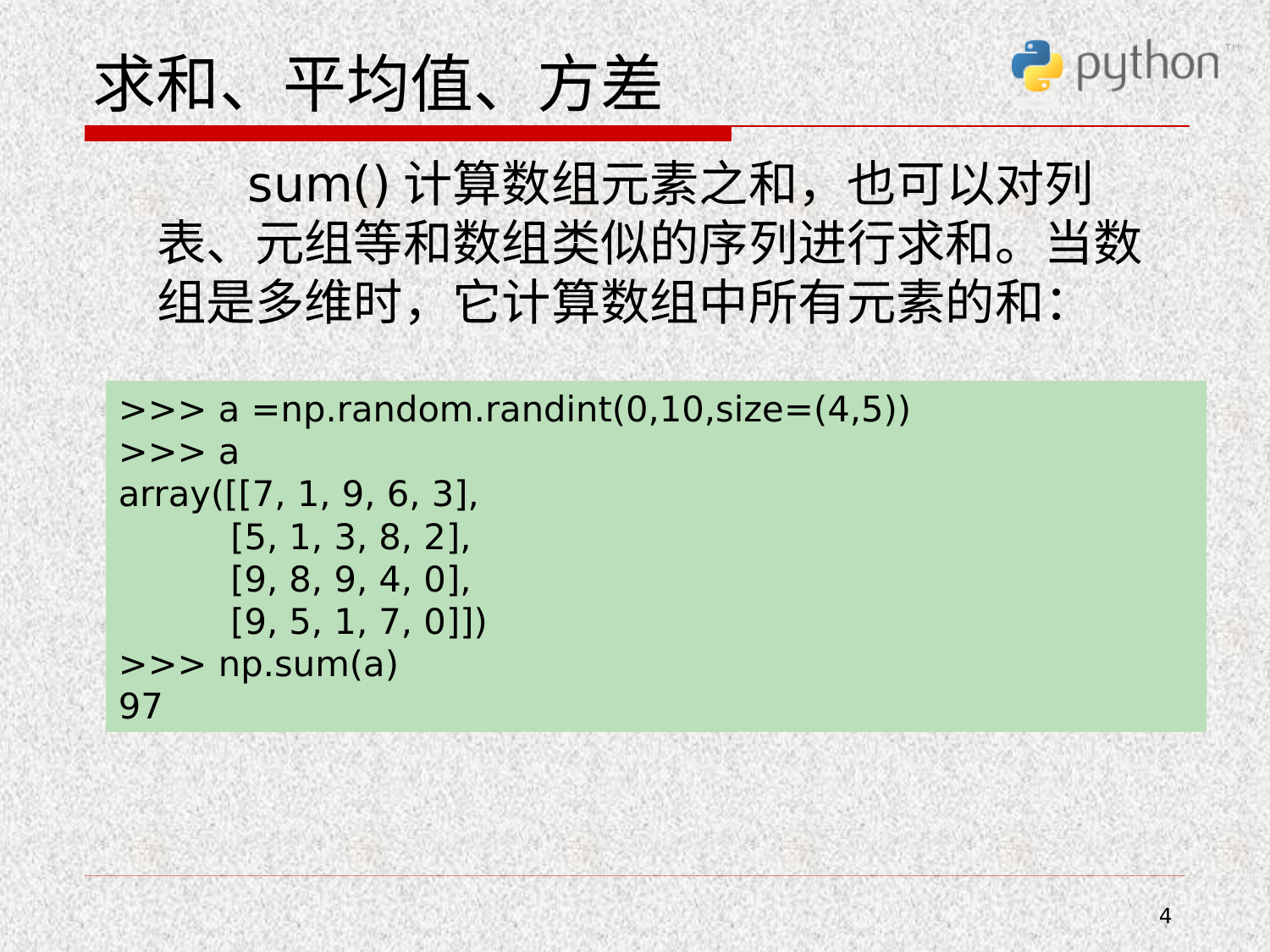

# 求和、平均值、方差
          sum()计算数组元素之和，也可以对列表、元组等和数组类似的序列进行求和。当数组是多维时，它计算数组中所有元素的和：

>>> a =np.random.randint(0,10,size=(4,5))
>>> a
array([[7, 1, 9, 6, 3],
          [5, 1, 3, 8, 2],
          [9, 8, 9, 4, 0],
          [9, 5, 1, 7, 0]])
>>> np.sum(a)
97
4